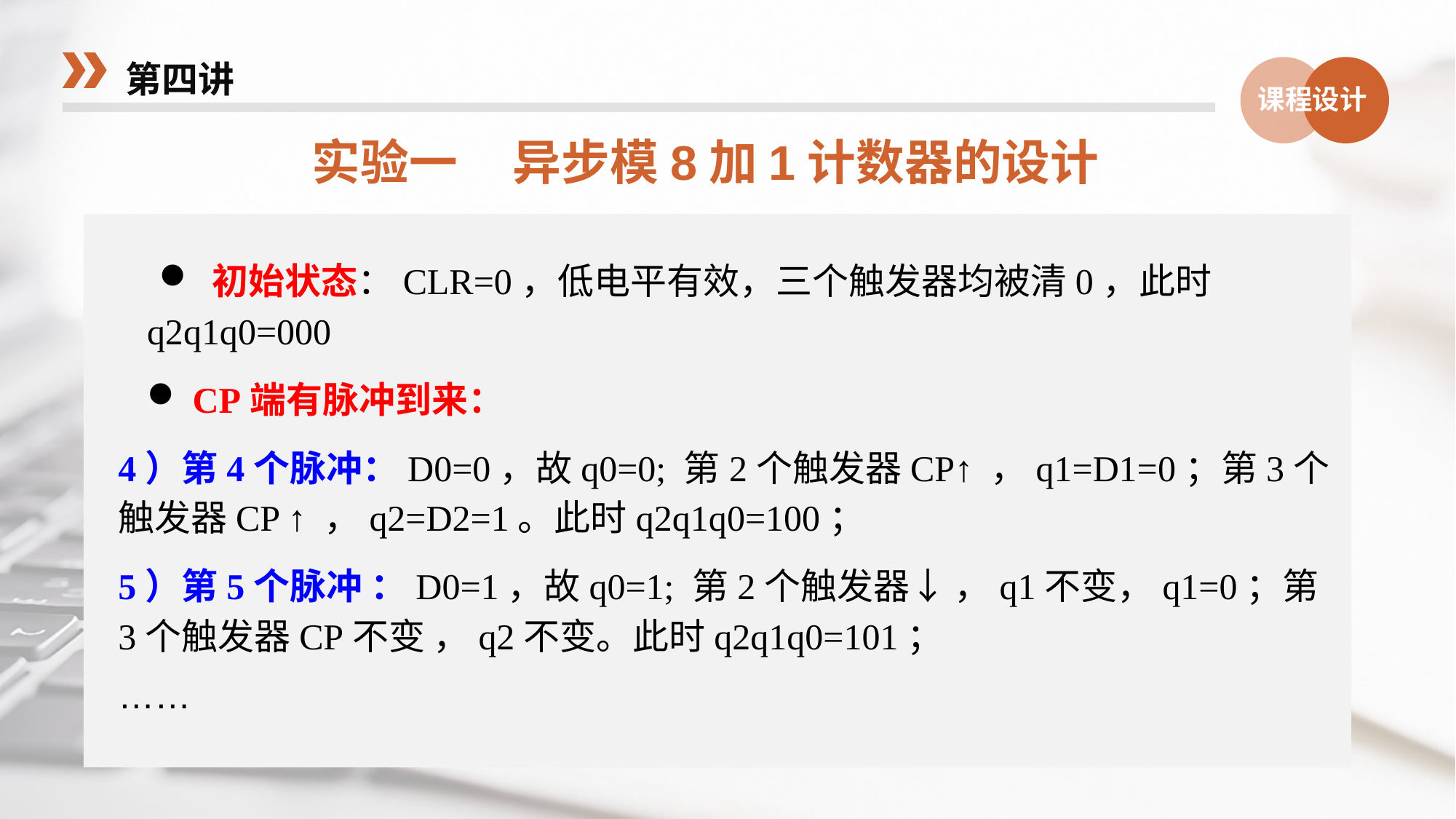

第四讲

课程设计

实验一     异步模8加1计数器的设计

 初始状态：CLR=0，低电平有效，三个触发器均被清0，此时q2q1q0=000
 CP端有脉冲到来：
4）第4个脉冲：D0=0，故q0=0; 第2个触发器CP↑ ，q1=D1=0；第3个触发器CP ↑ ，q2=D2=1。此时q2q1q0=100；
5）第5个脉冲 ：D0=1，故q0=1; 第2个触发器↓ ，q1不变，q1=0；第3个触发器CP不变 ，q2不变。此时q2q1q0=101；
……